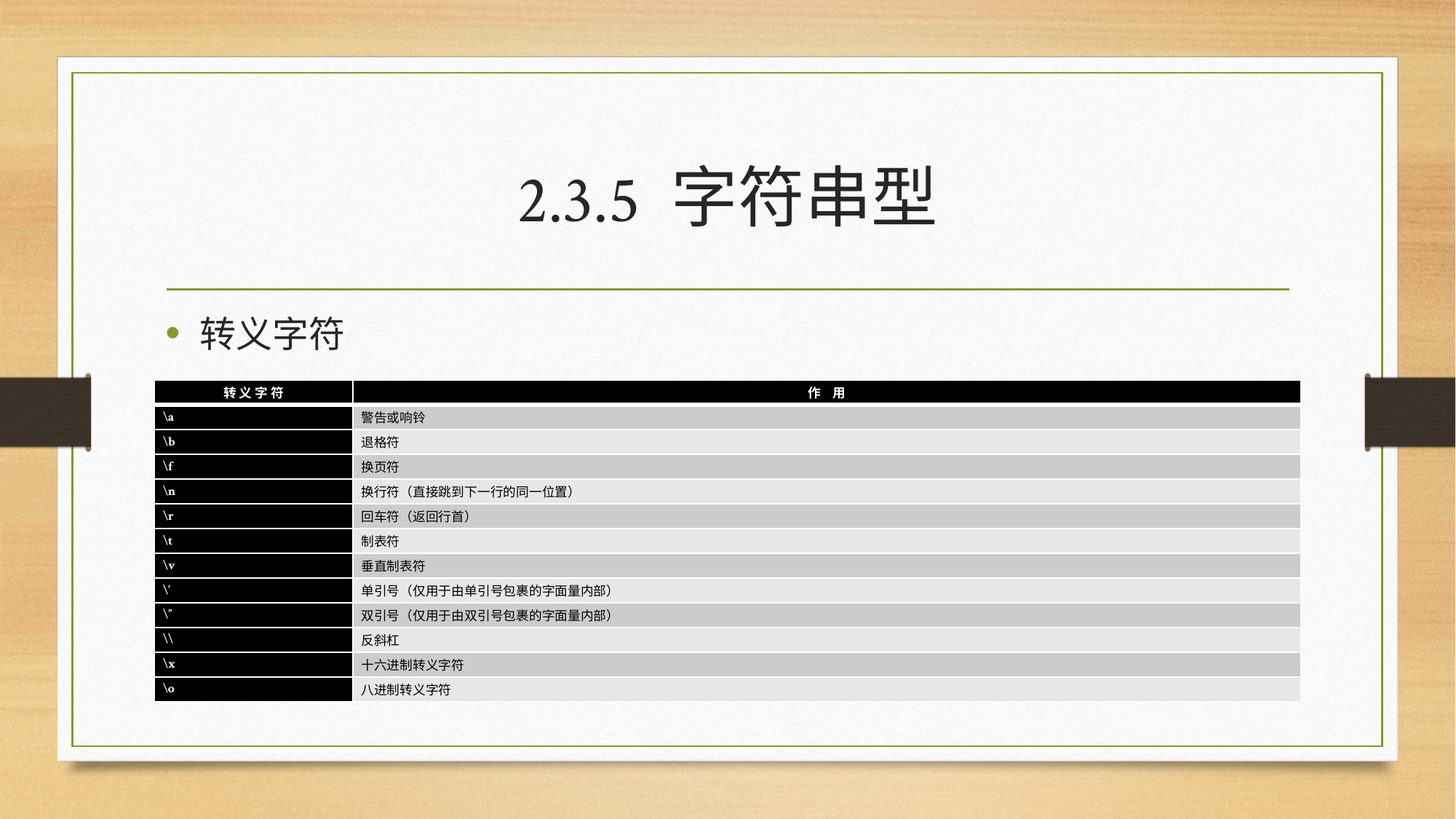

# 2.3.5 字符串型
转义字符
| 转 义 字 符 | 作 用 |
| --- | --- |
| \a | 警告或响铃 |
| \b | 退格符 |
| \f | 换页符 |
| \n | 换行符（直接跳到下一行的同一位置） |
| \r | 回车符（返回行首） |
| \t | 制表符 |
| \v | 垂直制表符 |
| \’ | 单引号（仅用于由单引号包裹的字面量内部） |
| \” | 双引号（仅用于由双引号包裹的字面量内部） |
| \\ | 反斜杠 |
| \x | 十六进制转义字符 |
| \o | 八进制转义字符 |